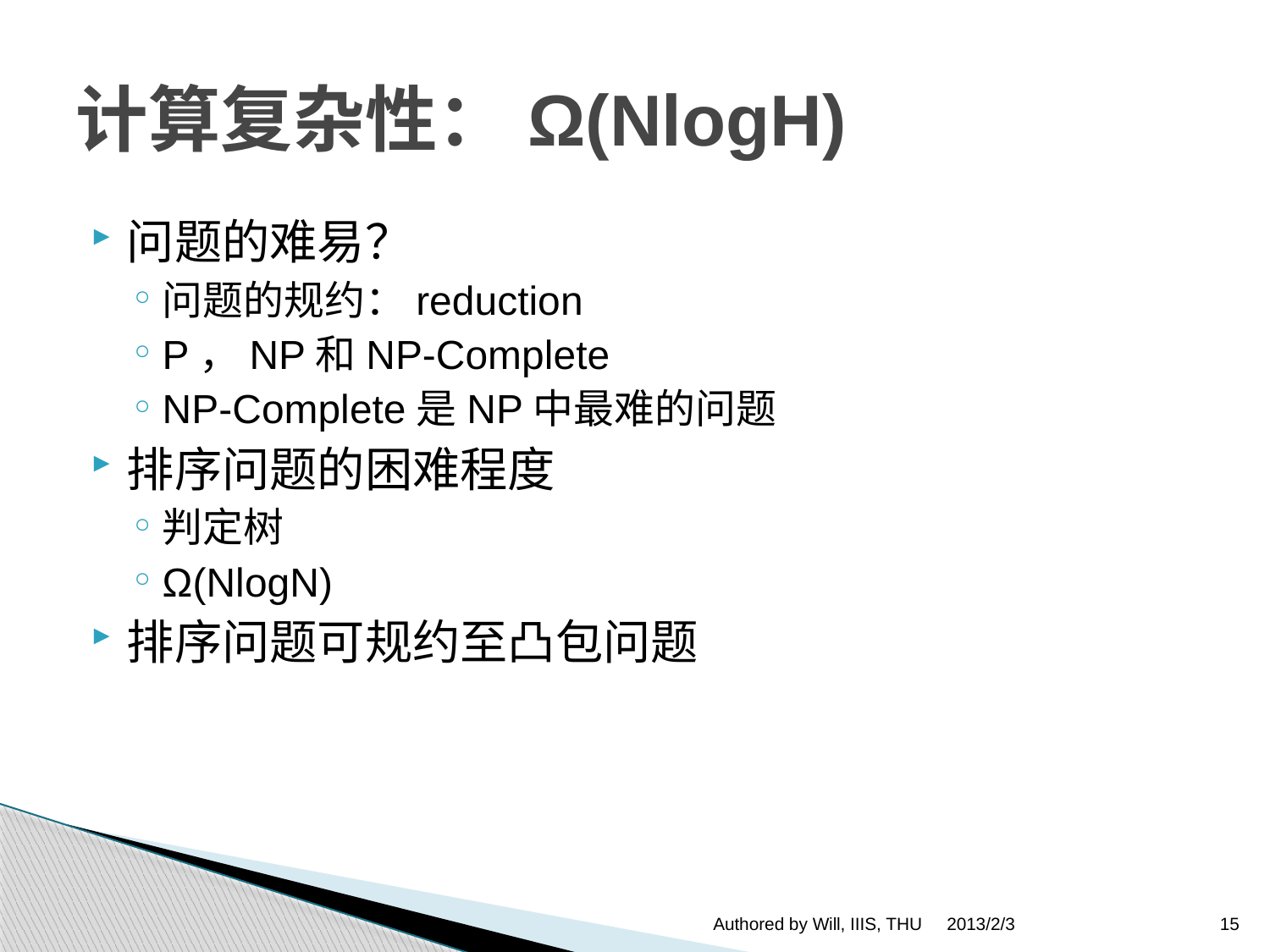

# 计算复杂性：Ω(NlogH)
问题的难易？
问题的规约：reduction
P，NP和NP-Complete
NP-Complete是NP中最难的问题
排序问题的困难程度
判定树
Ω(NlogN)
排序问题可规约至凸包问题
Authored by Will, IIIS, THU
2013/2/3
15